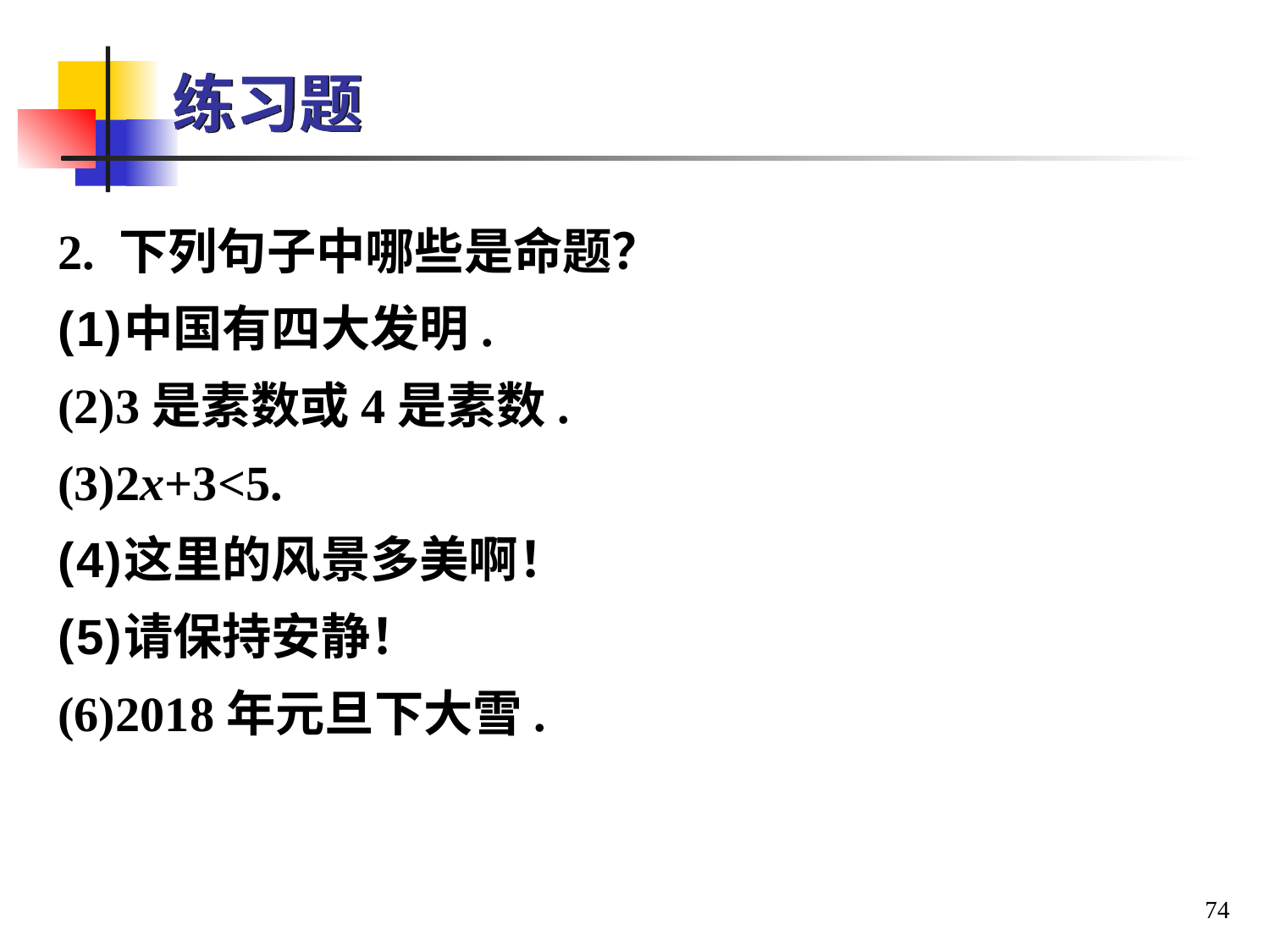

# 练习题
2. 下列句子中哪些是命题？
中国有四大发明.
3是素数或4是素数.
2x+3<5.
这里的风景多美啊！
请保持安静！
2018年元旦下大雪.

74